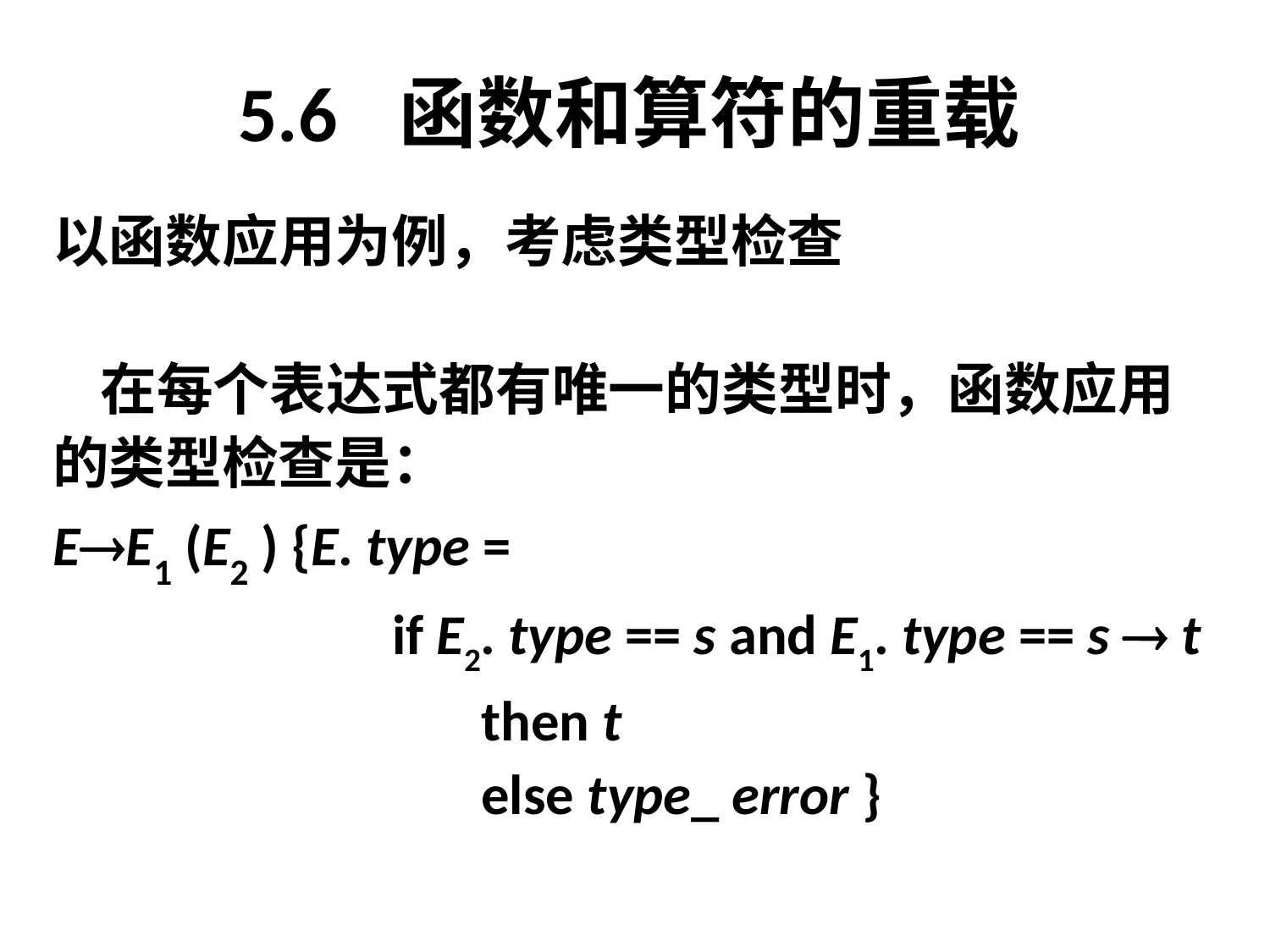

# 5.6  函数和算符的重载
以函数应用为例，考虑类型检查

	在每个表达式都有唯一的类型时，函数应用
的类型检查是：
E→E1 (E2 ) {E. type =
			   if E2. type == s and E1. type == s → t
				then t
				else type_ error }